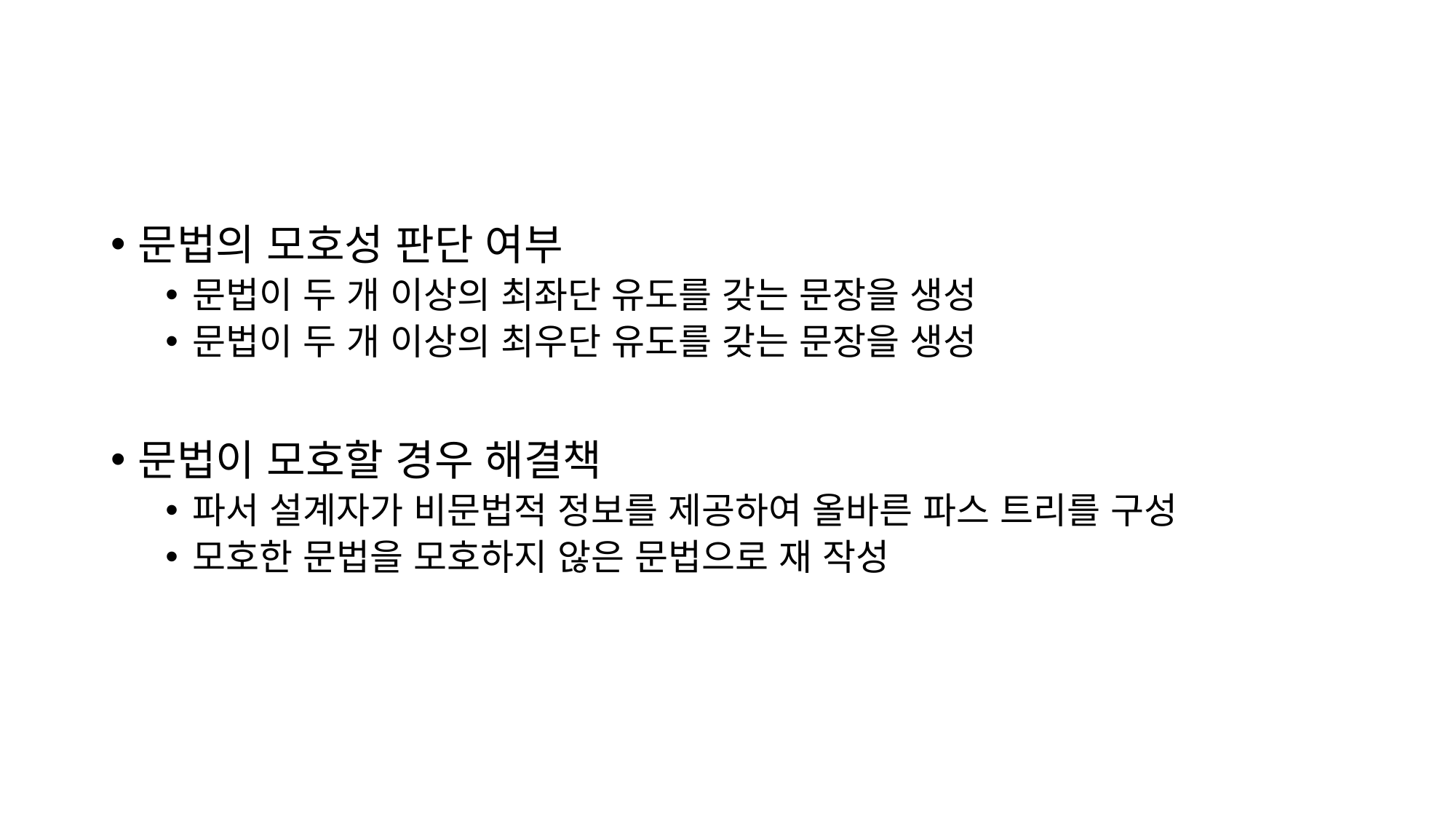

#
문법의 모호성 판단 여부
문법이 두 개 이상의 최좌단 유도를 갖는 문장을 생성
문법이 두 개 이상의 최우단 유도를 갖는 문장을 생성

문법이 모호할 경우 해결책
파서 설계자가 비문법적 정보를 제공하여 올바른 파스 트리를 구성
모호한 문법을 모호하지 않은 문법으로 재 작성